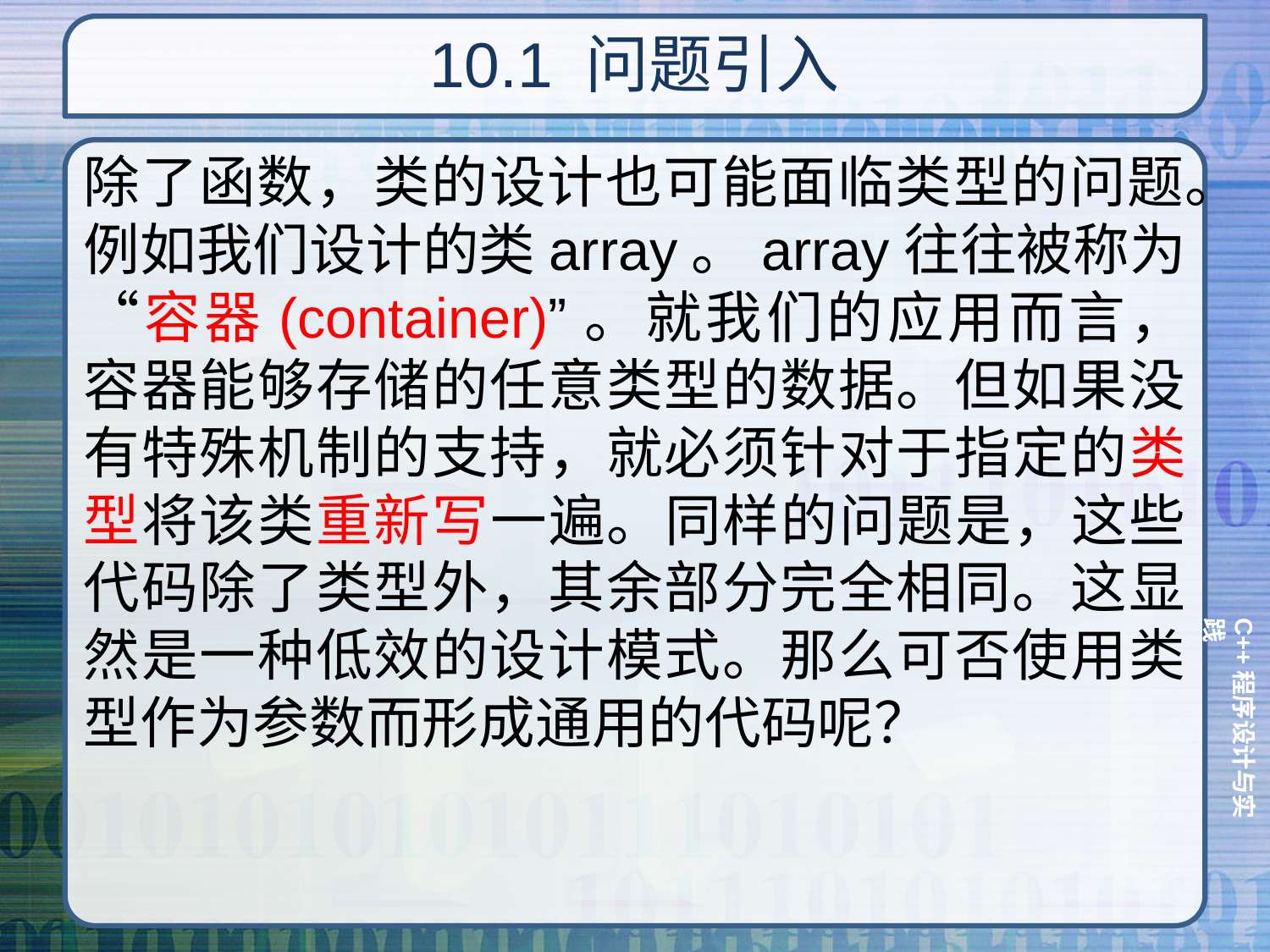

# 10.1 问题引入
除了函数，类的设计也可能面临类型的问题。例如我们设计的类array。array往往被称为“容器(container)”。就我们的应用而言，容器能够存储的任意类型的数据。但如果没有特殊机制的支持，就必须针对于指定的类型将该类重新写一遍。同样的问题是，这些代码除了类型外，其余部分完全相同。这显然是一种低效的设计模式。那么可否使用类型作为参数而形成通用的代码呢？